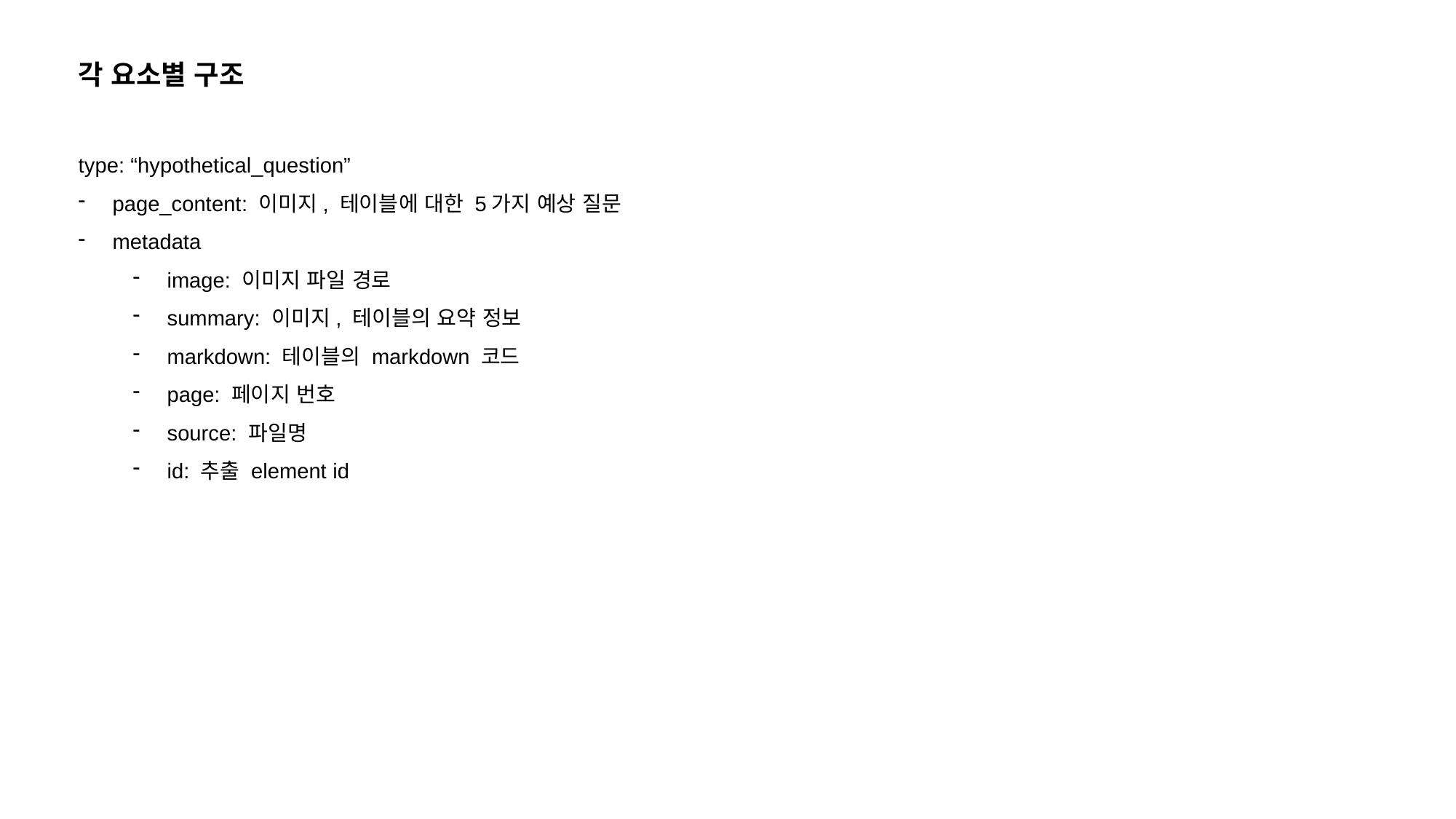

각 요소별 구조

type: “hypothetical_question”
page_content: 이미지, 테이블에 대한 5가지 예상 질문
metadata
image: 이미지 파일 경로
summary: 이미지, 테이블의 요약 정보
markdown: 테이블의 markdown 코드
page: 페이지 번호
source: 파일명
id: 추출 element id